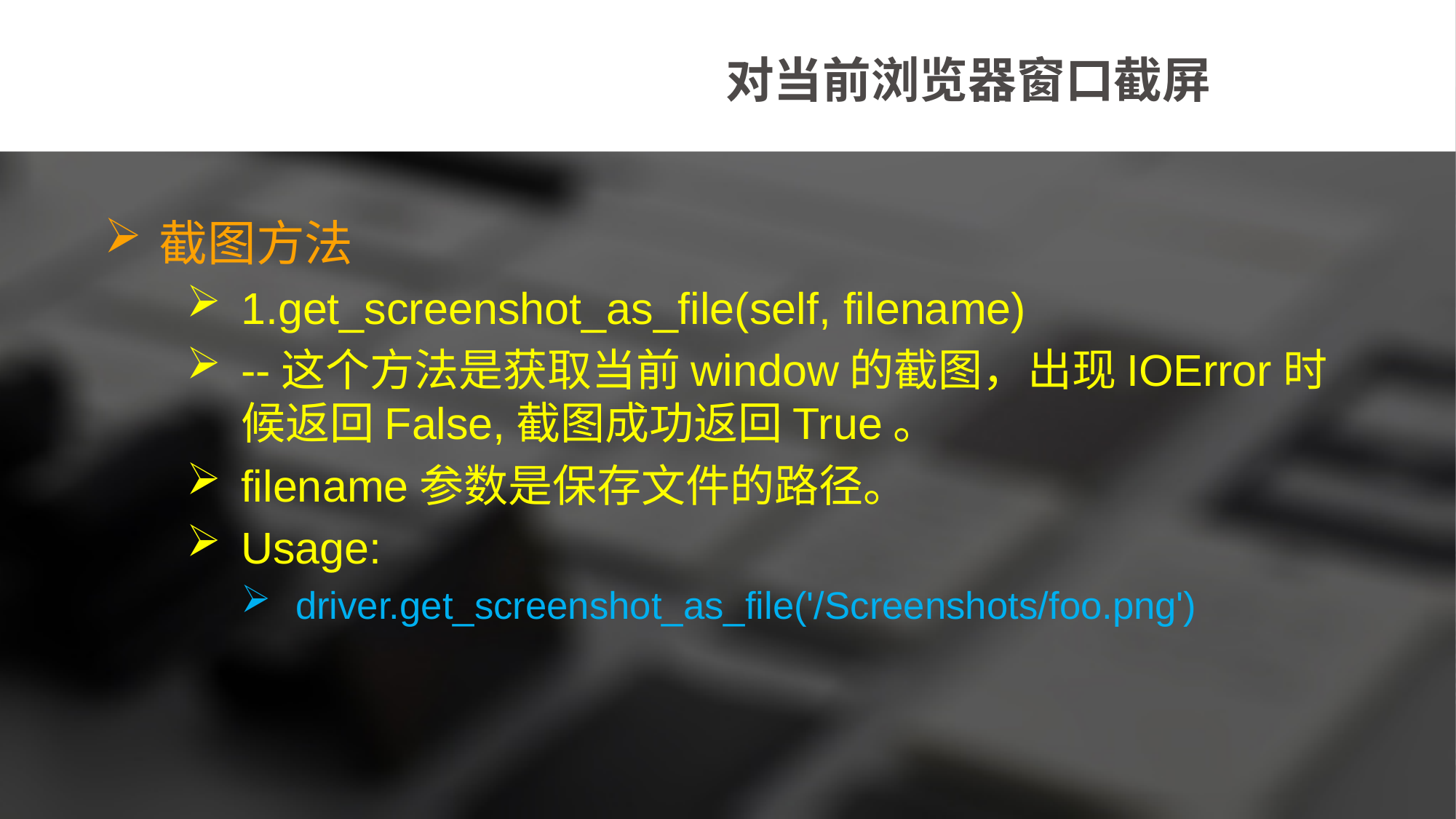

对当前浏览器窗口截屏
截图方法
1.get_screenshot_as_file(self, filename)
--这个方法是获取当前window的截图，出现IOError时候返回False,截图成功返回True。
filename参数是保存文件的路径。
Usage:
driver.get_screenshot_as_file('/Screenshots/foo.png')